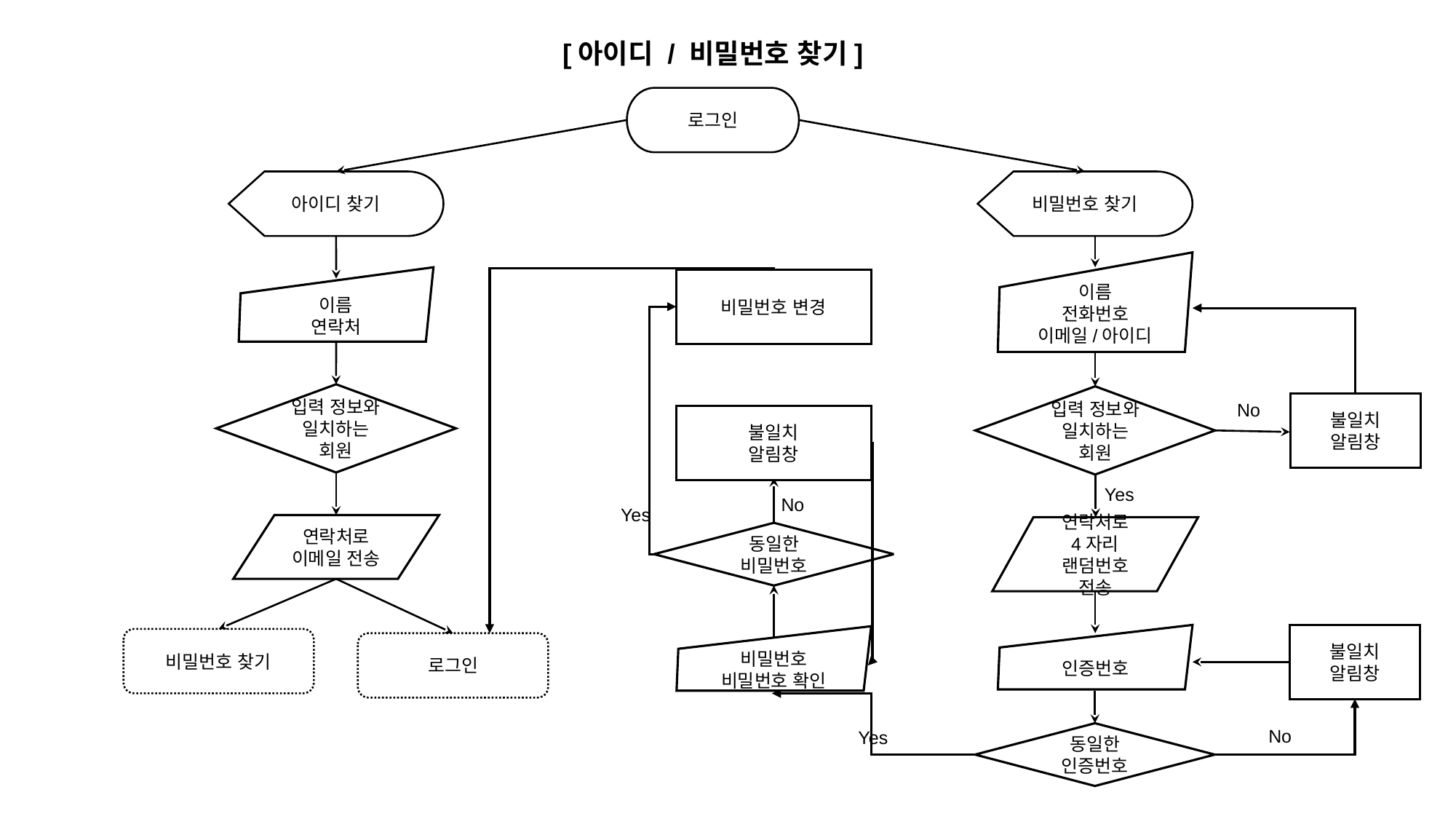

[아이디 / 비밀번호 찾기]
로그인
아이디 찾기
비밀번호 찾기

이름
전화번호
이메일/아이디

이름
연락처
비밀번호 변경
입력 정보와
일치하는
회원
입력 정보와
일치하는
회원
No
불일치
알림창
불일치
알림창
Yes
No
Yes
연락처로
이메일 전송
연락처로
4자리 랜덤번호 전송
동일한
비밀번호

인증번호
불일치
알림창

비밀번호
비밀번호 확인
비밀번호 찾기
로그인
No
Yes
동일한
인증번호